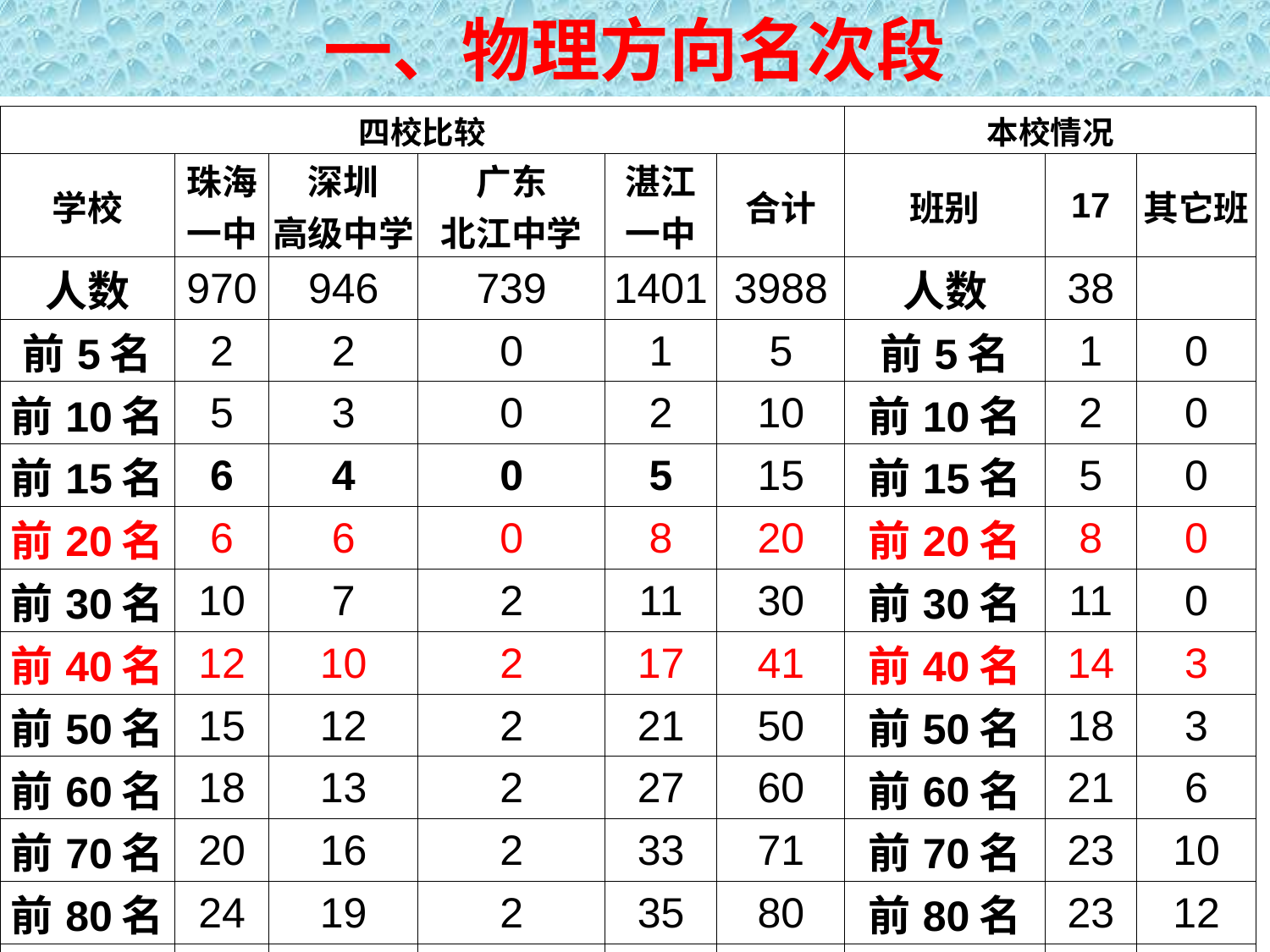

# 一、物理方向名次段
| 四校比较 |  |  |  |  |  | 本校情况 |  |  |
| --- | --- | --- | --- | --- | --- | --- | --- | --- |
| 学校 | 珠海 一中 | 深圳 高级中学 | 广东 北江中学 | 湛江 一中 | 合计 | 班别 | 17 | 其它班 |
| 人数 | 970 | 946 | 739 | 1401 | 3988 | 人数 | 38 |  |
| 前5名 | 2 | 2 | 0 | 1 | 5 | 前5名 | 1 | 0 |
| 前10名 | 5 | 3 | 0 | 2 | 10 | 前10名 | 2 | 0 |
| 前15名 | 6 | 4 | 0 | 5 | 15 | 前15名 | 5 | 0 |
| 前20名 | 6 | 6 | 0 | 8 | 20 | 前20名 | 8 | 0 |
| 前30名 | 10 | 7 | 2 | 11 | 30 | 前30名 | 11 | 0 |
| 前40名 | 12 | 10 | 2 | 17 | 41 | 前40名 | 14 | 3 |
| 前50名 | 15 | 12 | 2 | 21 | 50 | 前50名 | 18 | 3 |
| 前60名 | 18 | 13 | 2 | 27 | 60 | 前60名 | 21 | 6 |
| 前70名 | 20 | 16 | 2 | 33 | 71 | 前70名 | 23 | 10 |
| 前80名 | 24 | 19 | 2 | 35 | 80 | 前80名 | 23 | 12 |
| 前90名 | 27 | 21 | 2 | 40 | 90 | 前90名 | 27 | 13 |
| 前100名 | 30 | 22 | 3 | 45 | 100 | 前100名 | 31 | 14 |